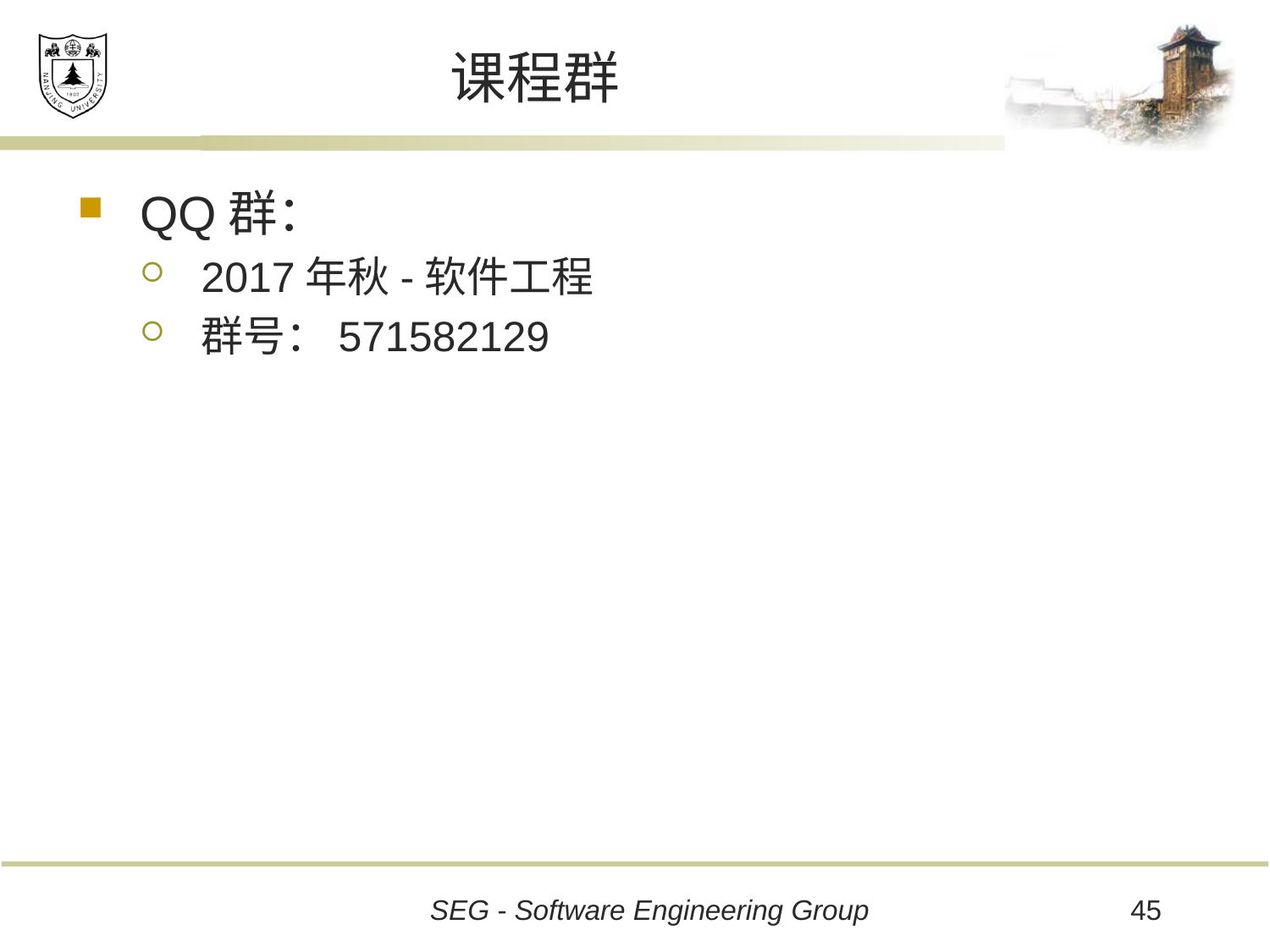

# 课程群
QQ群：
2017年秋-软件工程
群号：571582129
45
SEG - Software Engineering Group